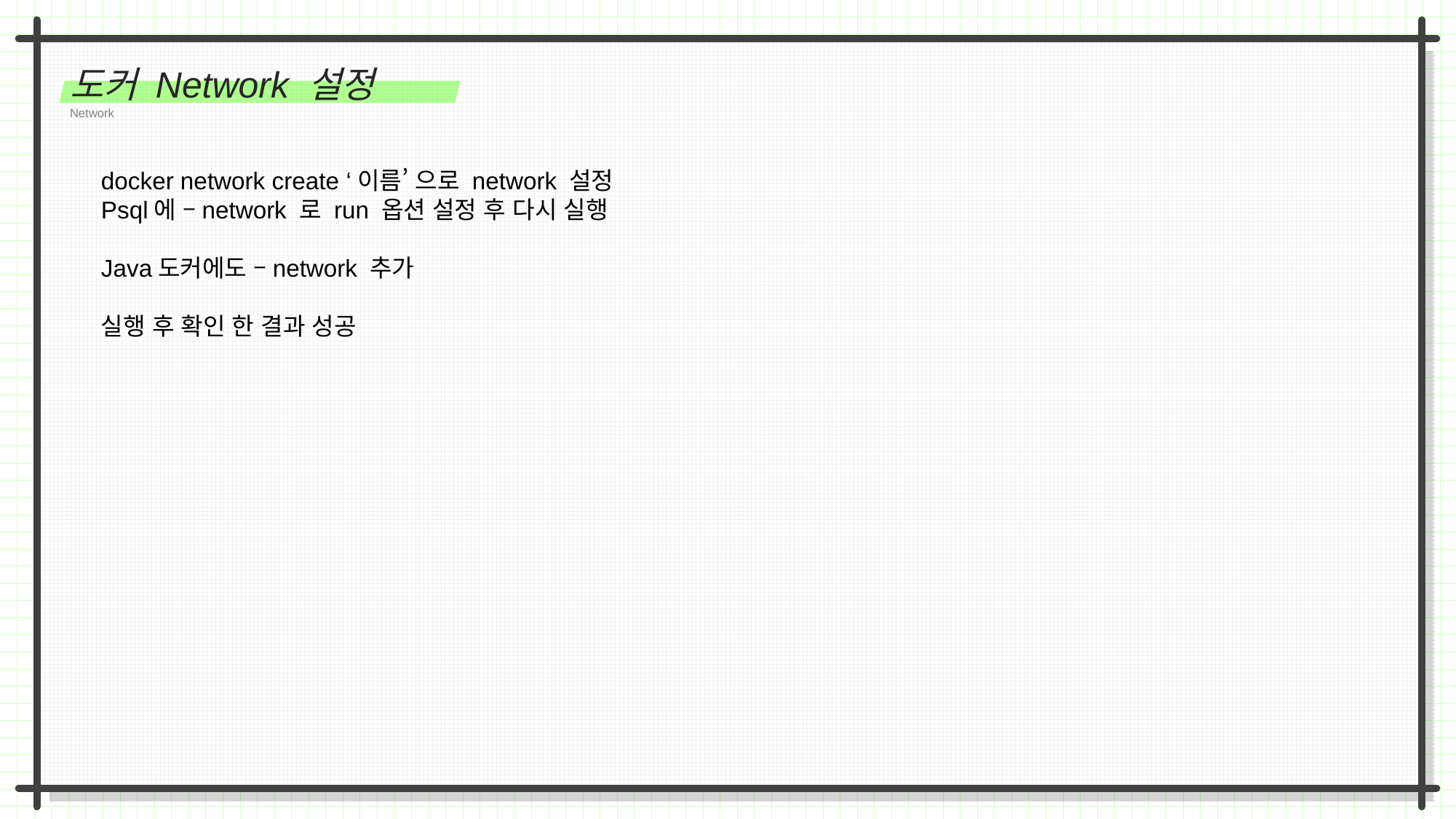

도커 Network 설정
Network

docker network create ‘이름’ 으로 network 설정
Psql에 –network 로 run 옵션 설정 후 다시 실행

Java도커에도 –network 추가

실행 후 확인 한 결과 성공